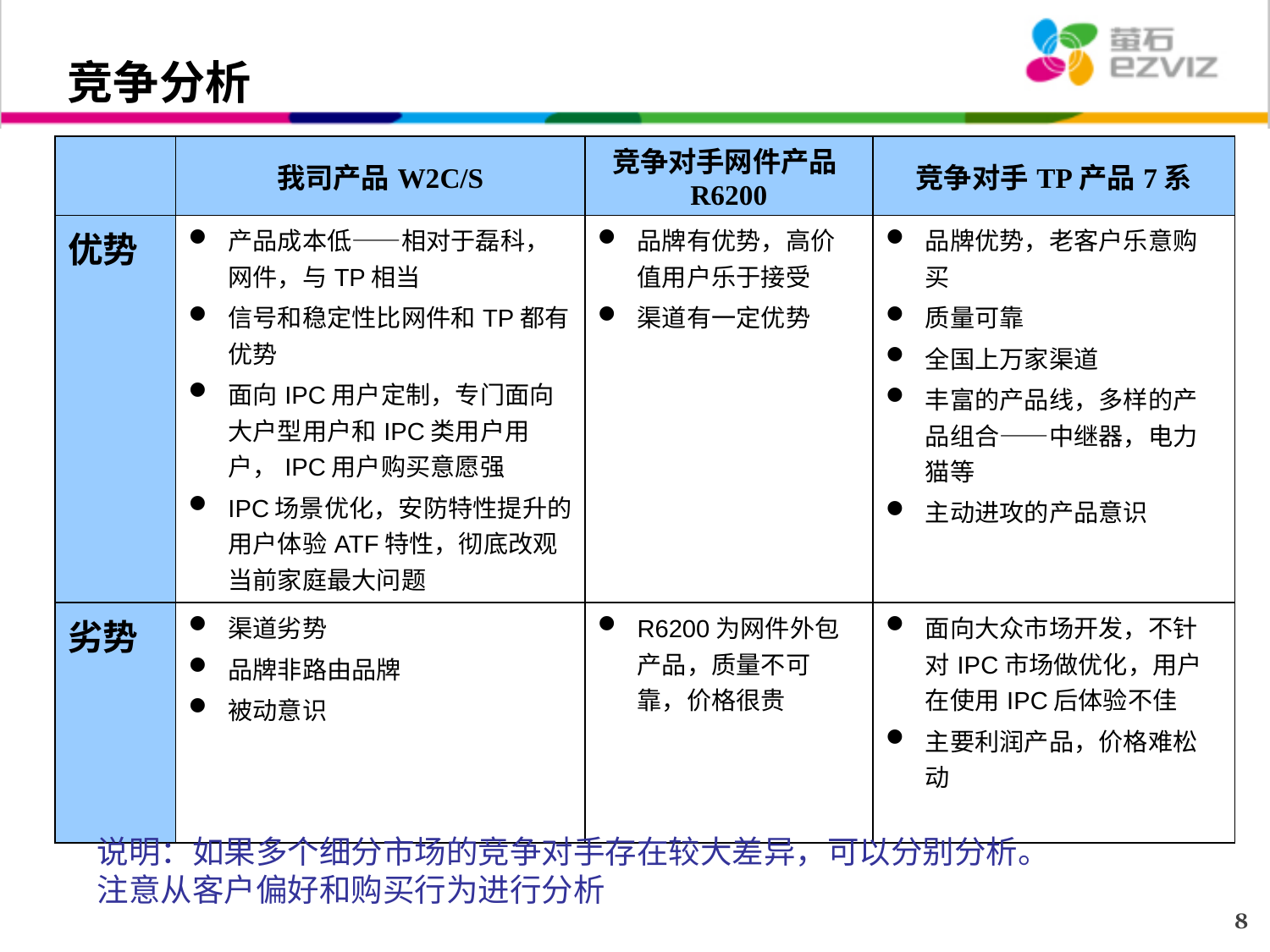

# 竞争分析
|  | 我司产品W2C/S | 竞争对手网件产品R6200 | 竞争对手TP产品7系 |
| --- | --- | --- | --- |
| 优势 | 产品成本低——相对于磊科，网件，与TP相当 信号和稳定性比网件和TP都有优势 面向IPC用户定制，专门面向大户型用户和IPC类用户用户，IPC用户购买意愿强 IPC场景优化，安防特性提升的用户体验ATF特性，彻底改观当前家庭最大问题 | 品牌有优势，高价值用户乐于接受 渠道有一定优势 | 品牌优势，老客户乐意购买 质量可靠 全国上万家渠道 丰富的产品线，多样的产品组合——中继器，电力猫等 主动进攻的产品意识 |
| 劣势 | 渠道劣势 品牌非路由品牌 被动意识 | R6200为网件外包产品，质量不可靠，价格很贵 | 面向大众市场开发，不针对IPC市场做优化，用户在使用IPC后体验不佳 主要利润产品，价格难松动 |
说明：如果多个细分市场的竞争对手存在较大差异，可以分别分析。
注意从客户偏好和购买行为进行分析
8